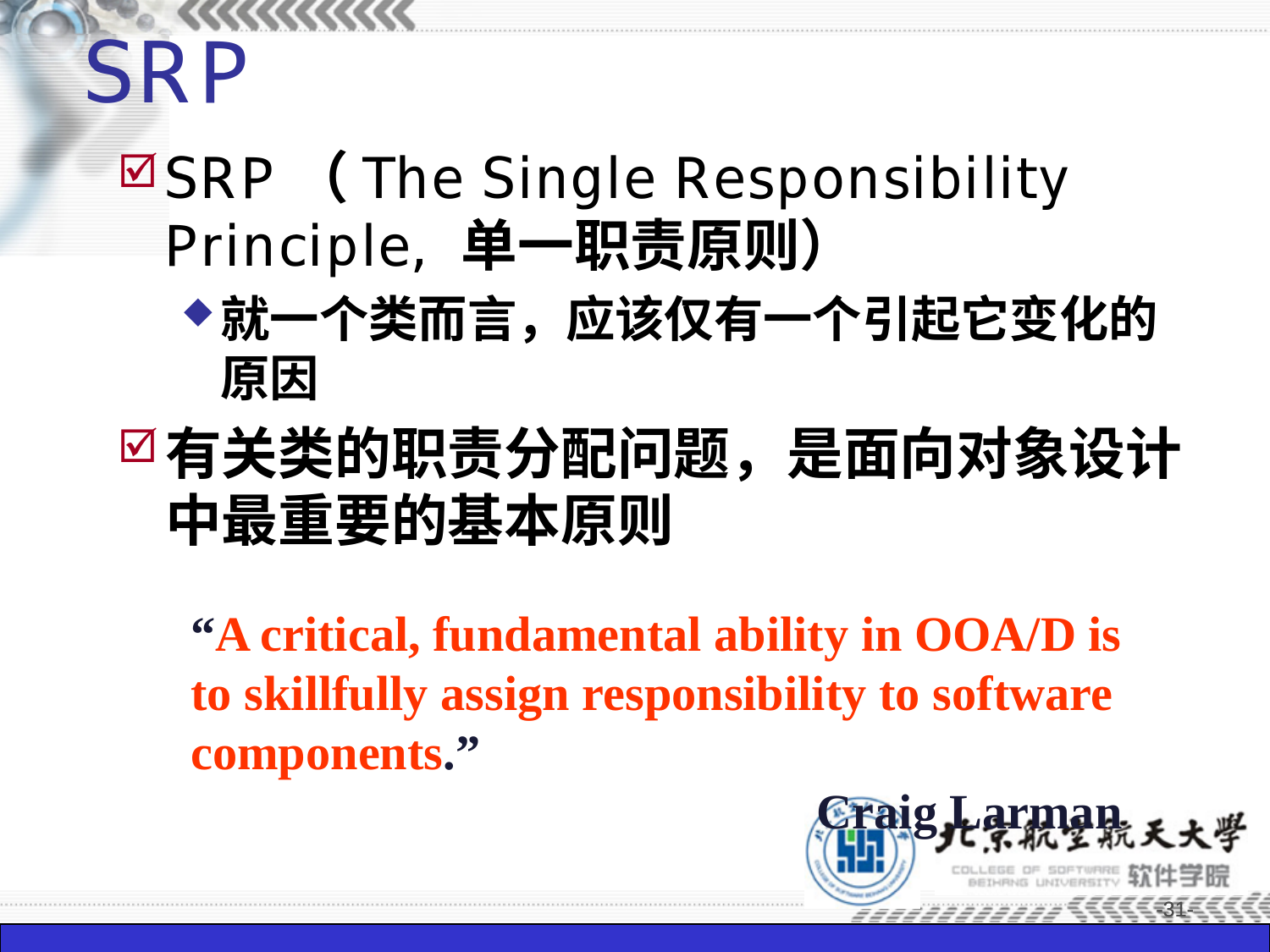

SRP
SRP（The Single Responsibility Principle, 单一职责原则）
就一个类而言，应该仅有一个引起它变化的原因
有关类的职责分配问题，是面向对象设计中最重要的基本原则
“A critical, fundamental ability in OOA/D is to skillfully assign responsibility to software components.”
 Craig Larman
-31-
-31-